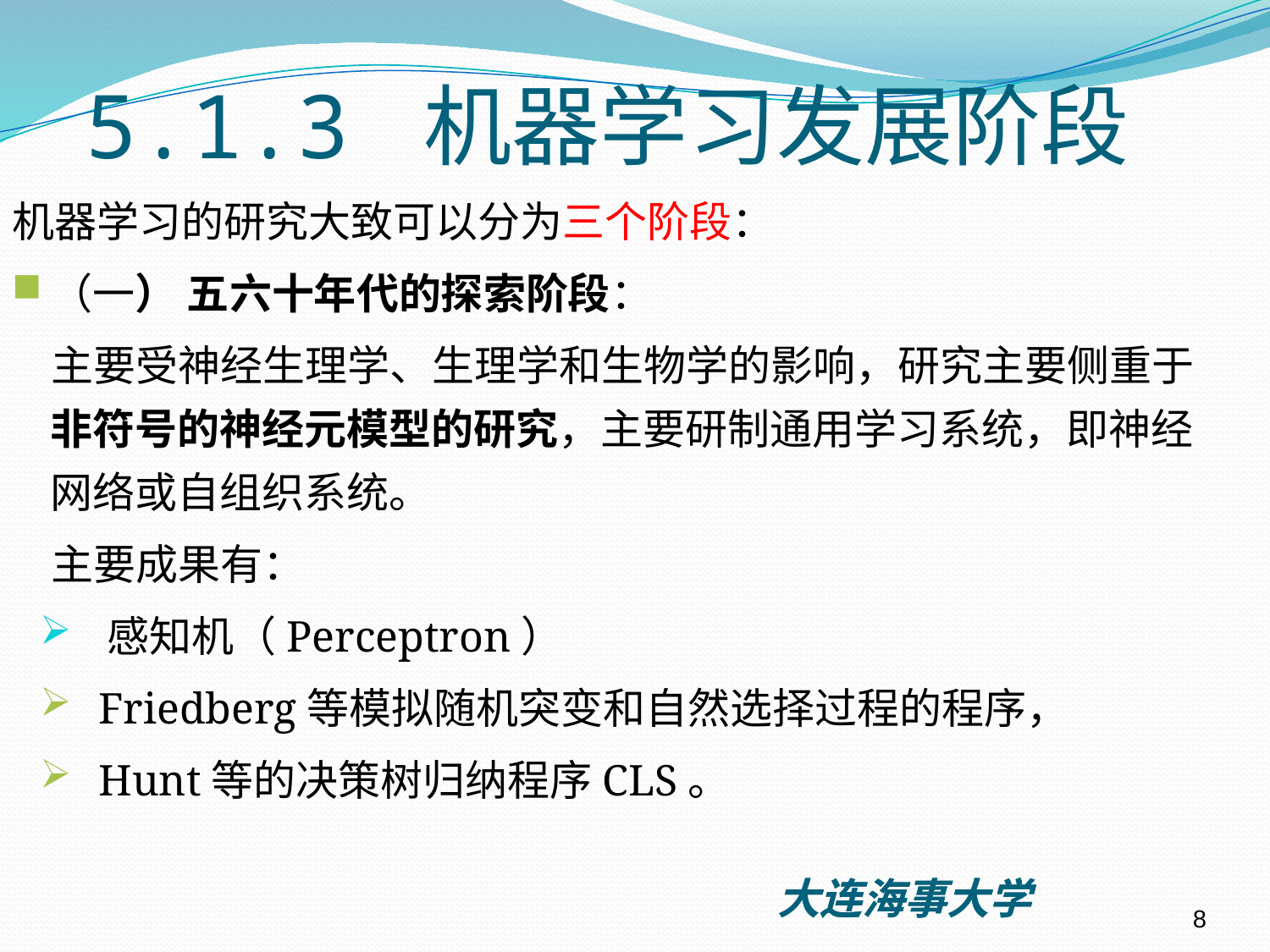

# 5.1.3 机器学习发展阶段
机器学习的研究大致可以分为三个阶段：
（一） 五六十年代的探索阶段：
   主要受神经生理学、生理学和生物学的影响，研究主要侧重于非符号的神经元模型的研究，主要研制通用学习系统，即神经网络或自组织系统。
   主要成果有：
 感知机（Perceptron）
 Friedberg等模拟随机突变和自然选择过程的程序，
 Hunt等的决策树归纳程序CLS。

8